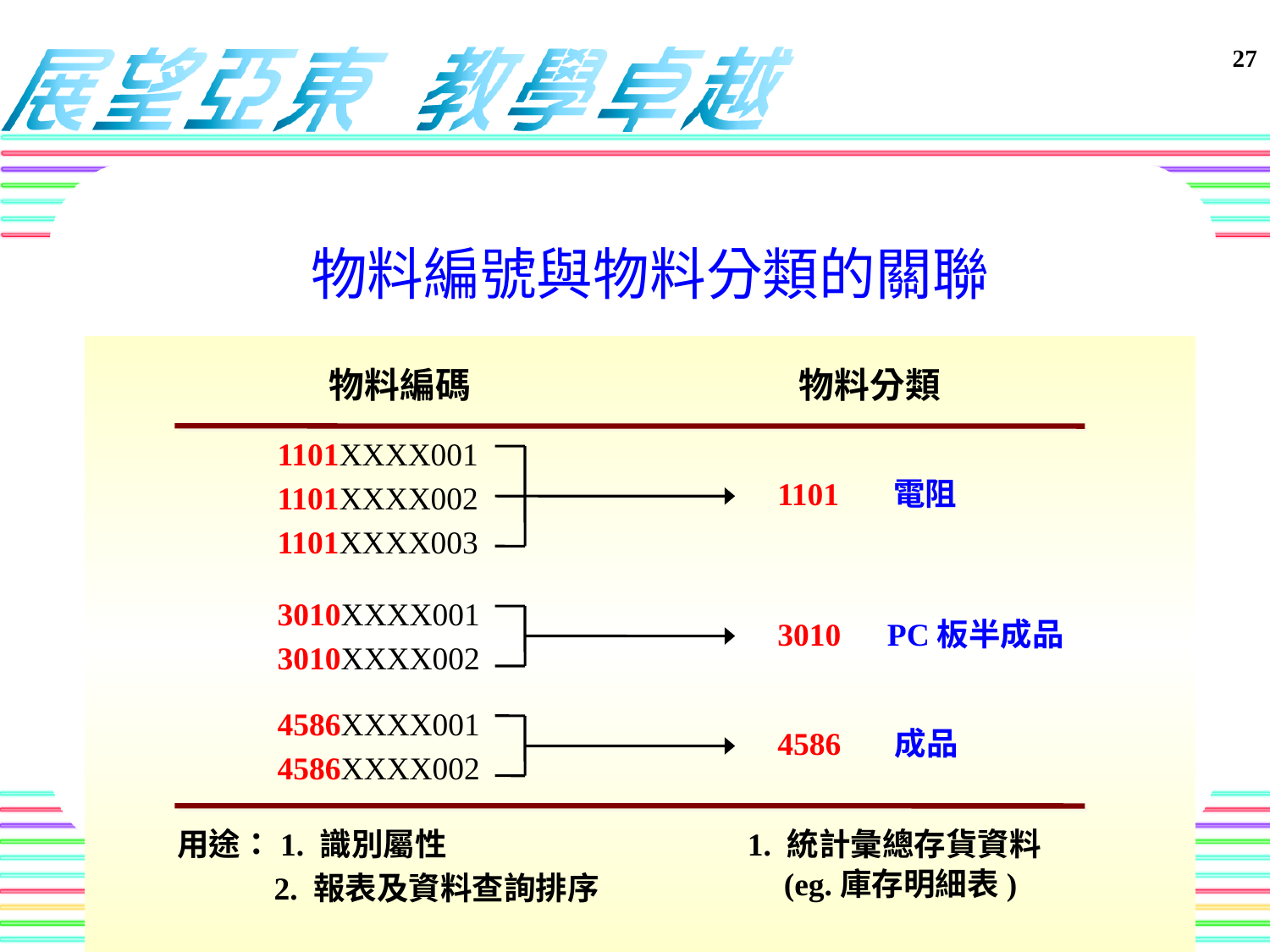

物料編號與物料分類的關聯

物料編碼
物料分類

1101XXXX001
1101XXXX002
1101XXXX003

1101   電阻

3010XXXX001
3010XXXX002

3010   PC板半成品

4586XXXX001
4586XXXX002

4586   成品

用途：1. 識別屬性
            2. 報表及資料查詢排序
1. 統計彙總存貨資料
    (eg.庫存明細表)